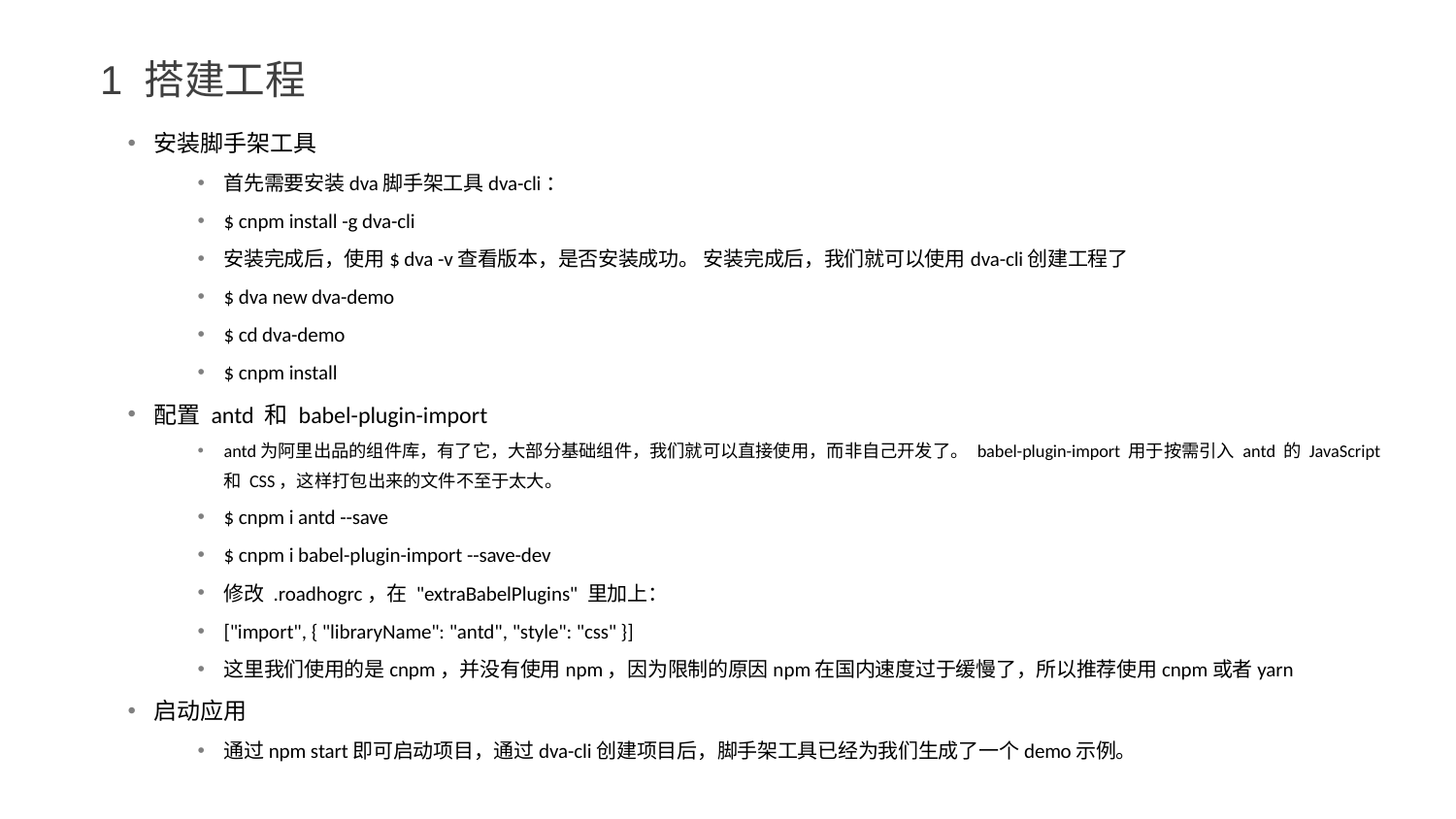

1 搭建工程
安装脚手架工具
首先需要安装dva脚手架工具dva-cli：
$ cnpm install -g dva-cli
安装完成后，使用$ dva -v查看版本，是否安装成功。 安装完成后，我们就可以使用dva-cli创建工程了
$ dva new dva-demo
$ cd dva-demo
$ cnpm install
配置 antd 和 babel-plugin-import
antd为阿里出品的组件库，有了它，大部分基础组件，我们就可以直接使用，而非自己开发了。 babel-plugin-import 用于按需引入 antd 的 JavaScript 和 CSS，这样打包出来的文件不至于太大。
$ cnpm i antd --save
$ cnpm i babel-plugin-import --save-dev
修改 .roadhogrc，在 "extraBabelPlugins" 里加上：
["import", { "libraryName": "antd", "style": "css" }]
这里我们使用的是cnpm，并没有使用npm，因为限制的原因npm在国内速度过于缓慢了，所以推荐使用cnpm或者yarn
启动应用
通过npm start即可启动项目，通过dva-cli创建项目后，脚手架工具已经为我们生成了一个demo示例。